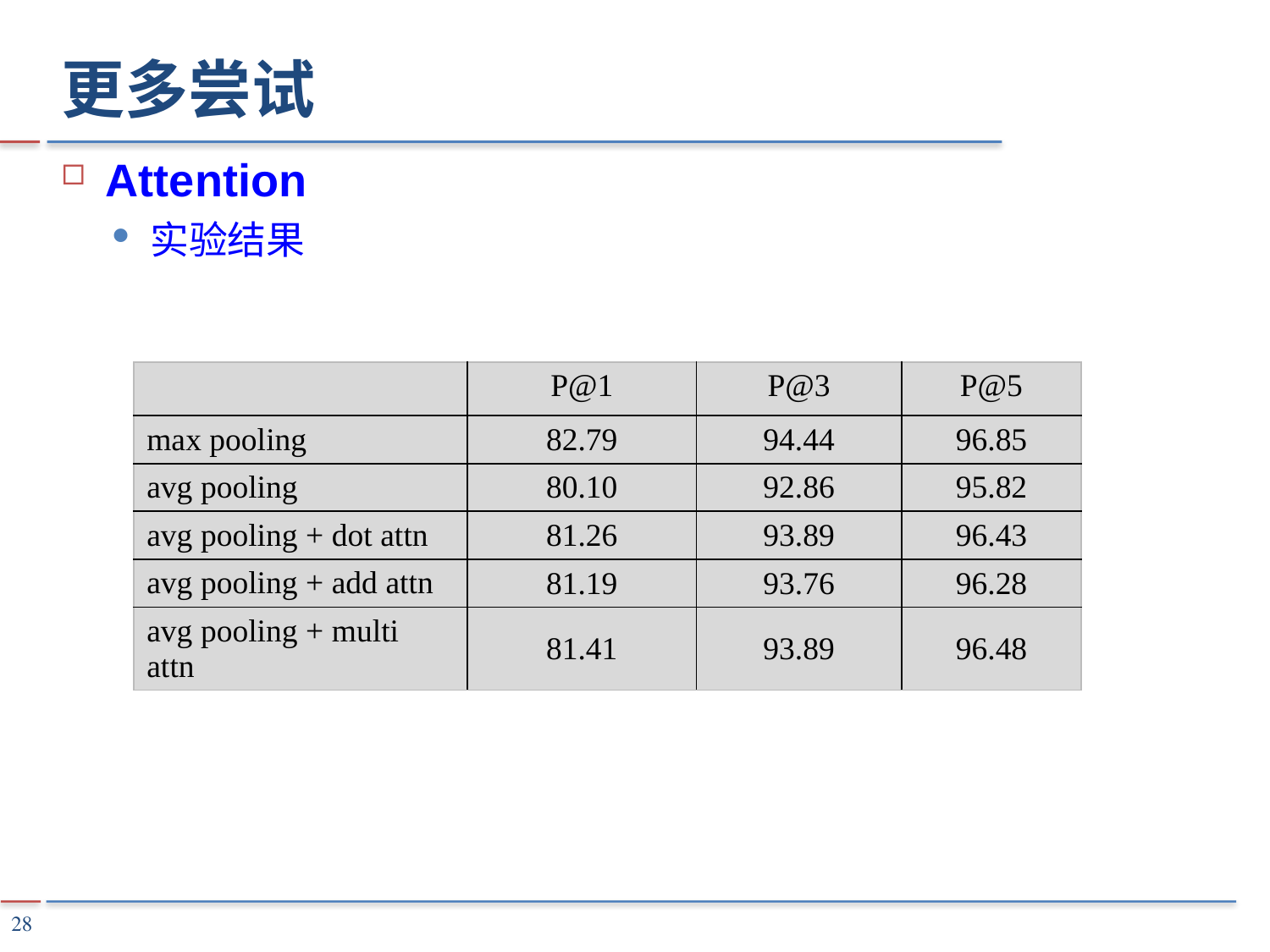

# 更多尝试

Attention
实验结果

|  | P@1 | P@3 | P@5 |
| --- | --- | --- | --- |
| max pooling | 82.79 | 94.44 | 96.85 |
| avg pooling | 80.10 | 92.86 | 95.82 |
| avg pooling + dot attn | 81.26 | 93.89 | 96.43 |
| avg pooling + add attn | 81.19 | 93.76 | 96.28 |
| avg pooling + multi attn | 81.41 | 93.89 | 96.48 |
28